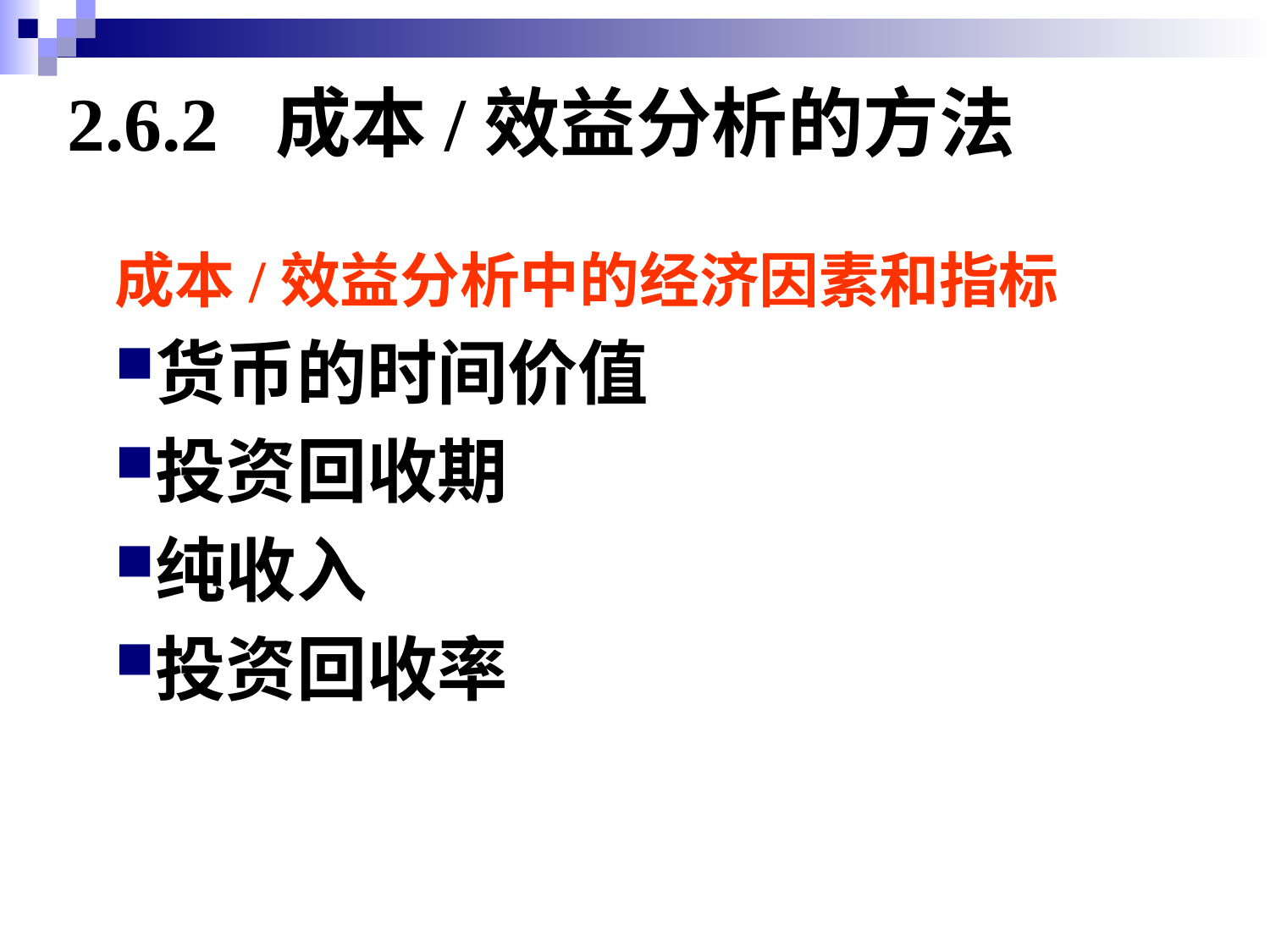

#
2.6.2  成本/效益分析的方法
成本/效益分析中的经济因素和指标
货币的时间价值
投资回收期
纯收入
投资回收率